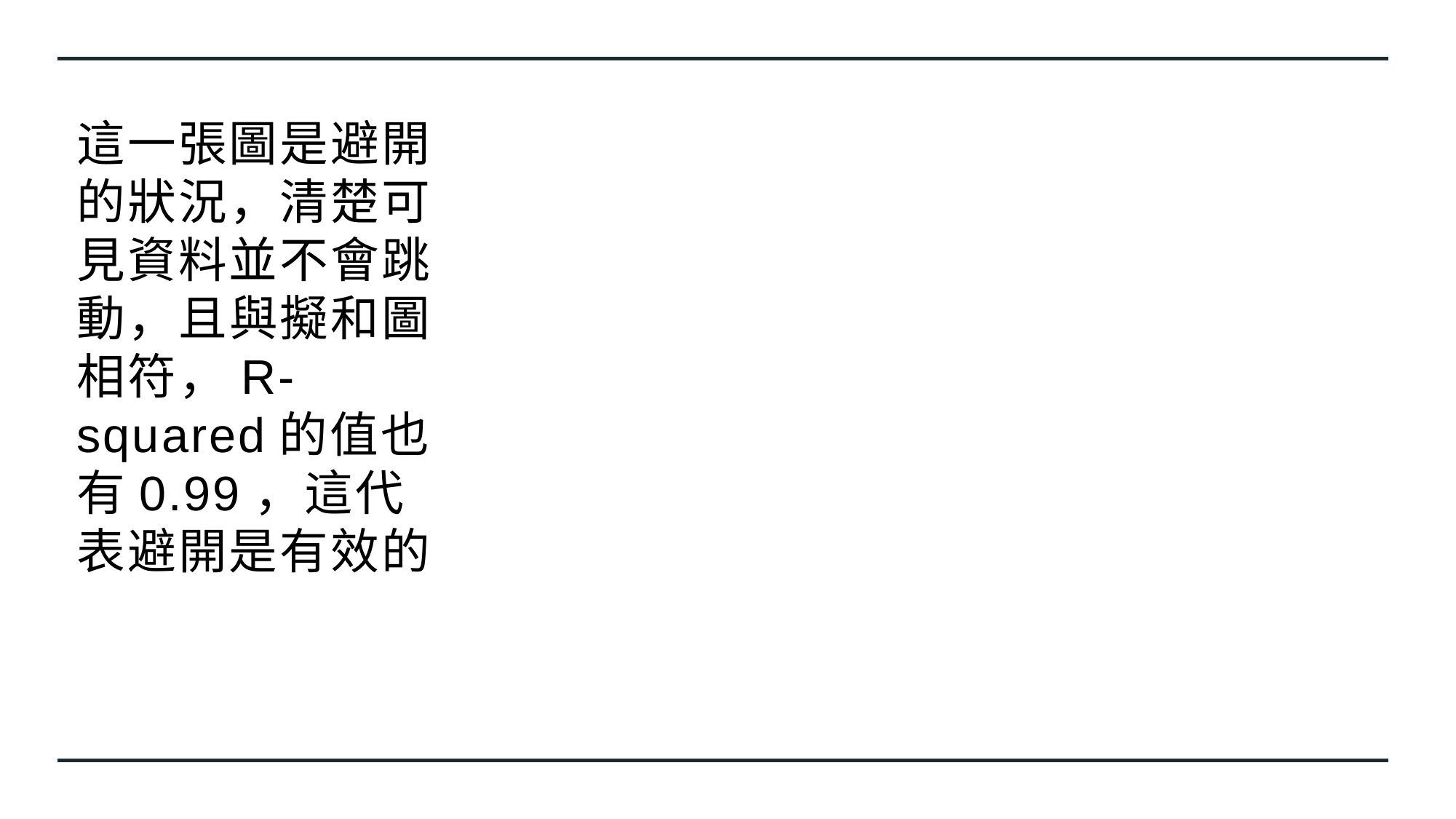

這一張圖是避開的狀況，清楚可見資料並不會跳動，且與擬和圖相符，R-squared的值也有0.99，這代表避開是有效的